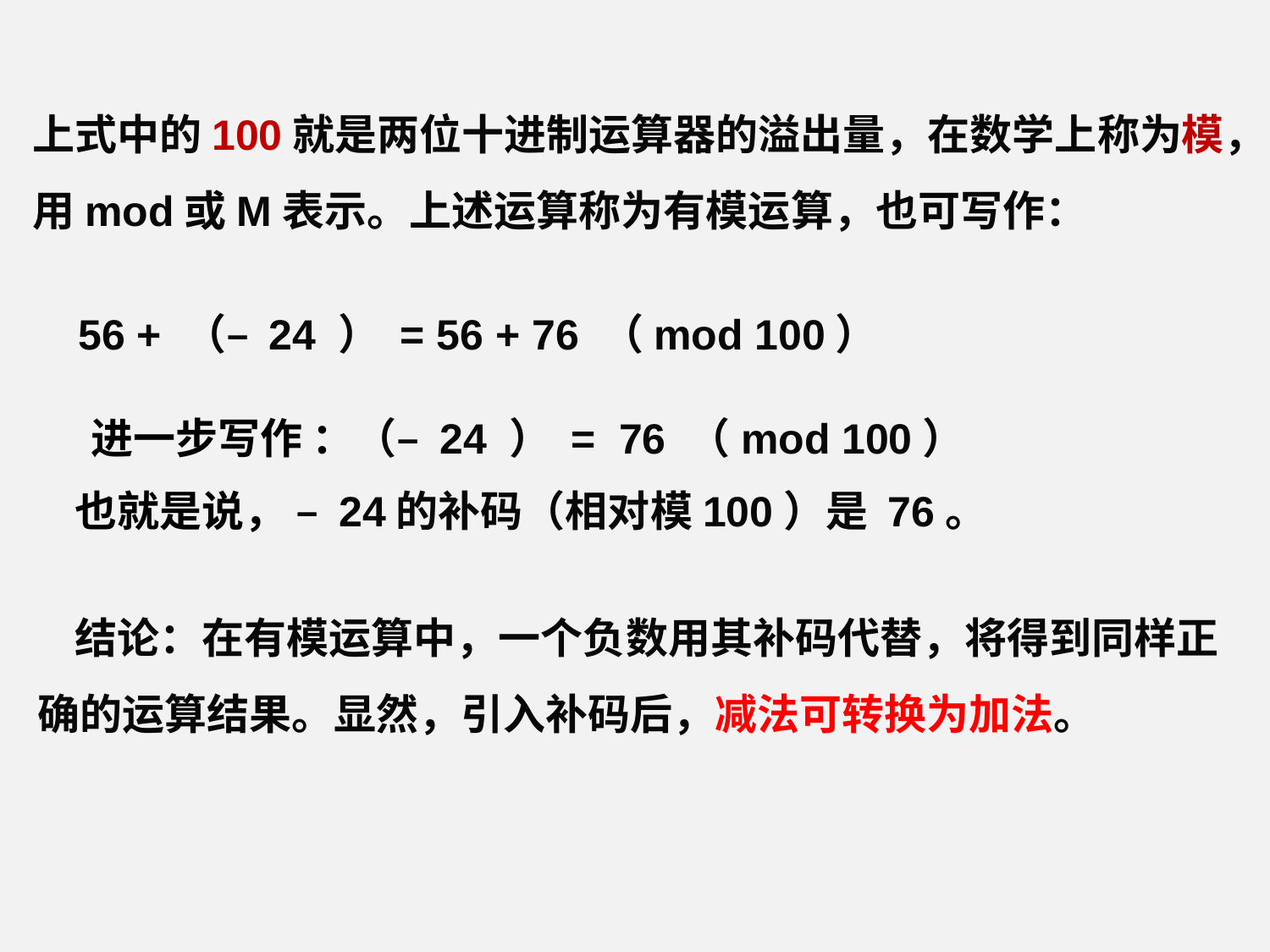

上式中的100就是两位十进制运算器的溢出量，在数学上称为模，用mod或M表示。上述运算称为有模运算，也可写作：
56 + （– 24 ） = 56 + 76 （mod 100）
进一步写作 ：（– 24 ） =  76 （mod 100）

也就是说， – 24的补码（相对模100）是 76。

结论：在有模运算中，一个负数用其补码代替，将得到同样正确的运算结果。显然，引入补码后，减法可转换为加法。

10